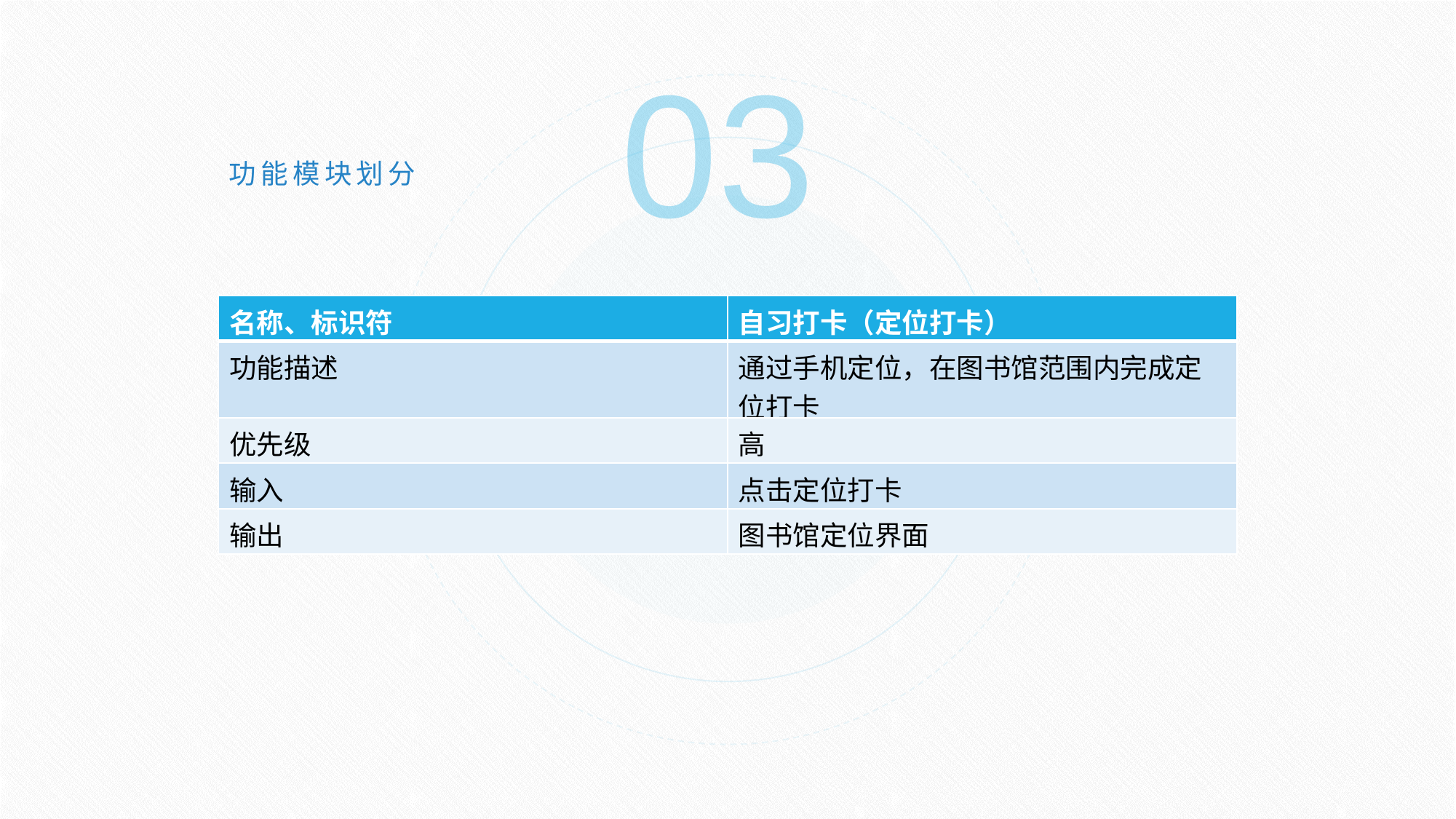

03
功能模块划分

| 名称、标识符 | 自习打卡（定位打卡） |
| --- | --- |
| 功能描述 | 通过手机定位，在图书馆范围内完成定位打卡 |
| 优先级 | 高 |
| 输入 | 点击定位打卡 |
| 输出 | 图书馆定位界面 |